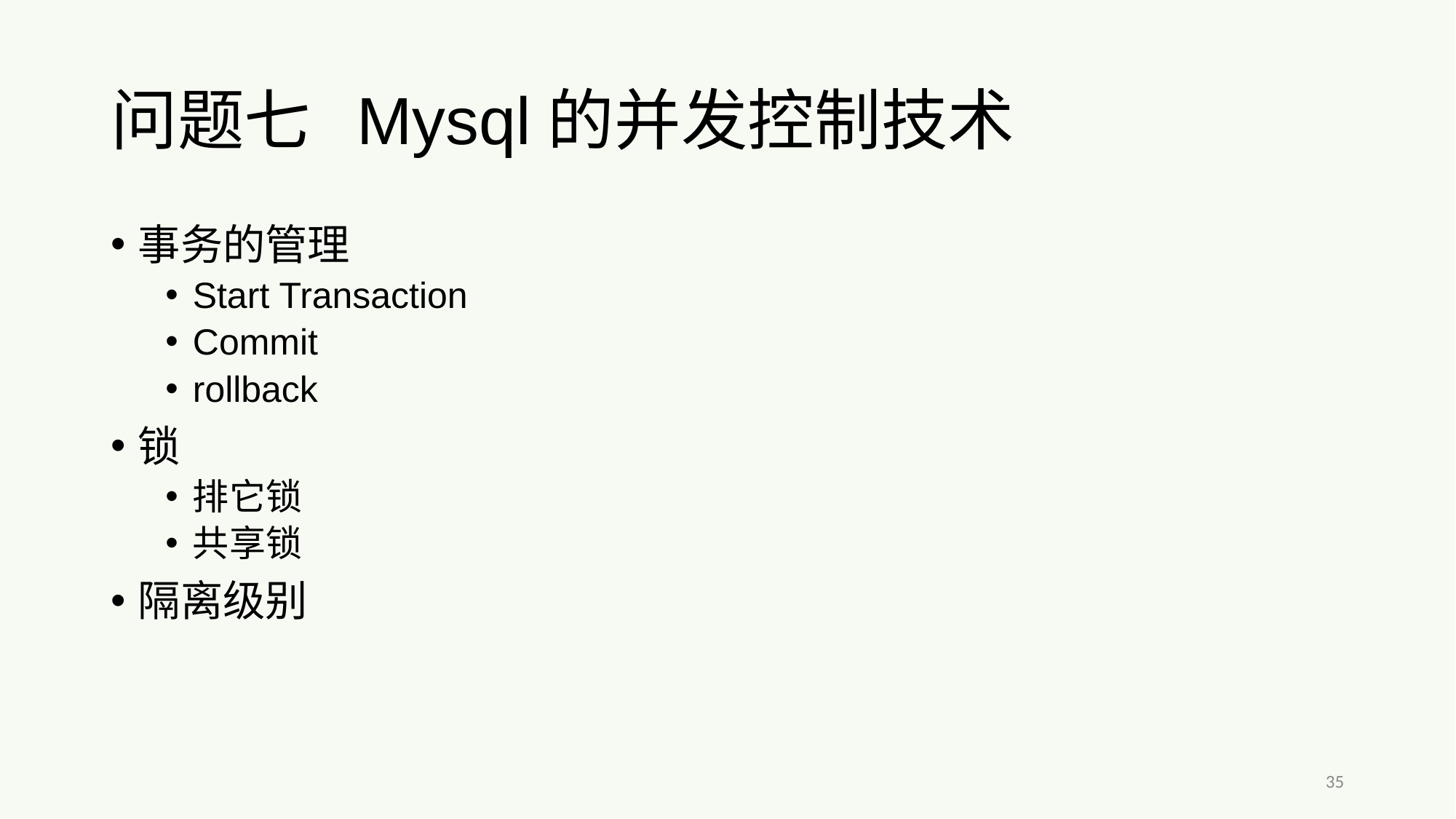

# 问题七  Mysql的并发控制技术
事务的管理
Start Transaction
Commit
rollback
锁
排它锁
共享锁
隔离级别

35